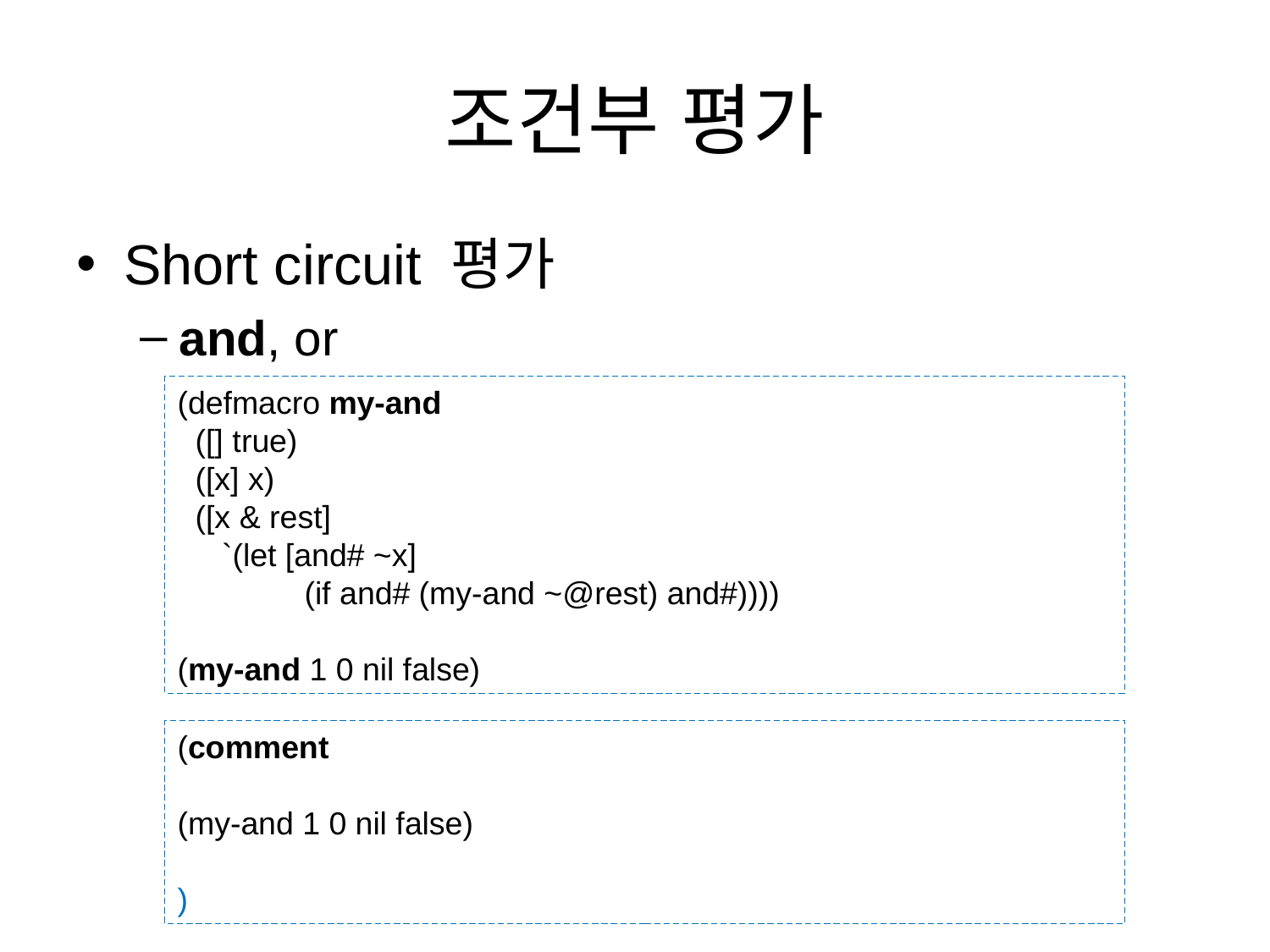

# 조건부 평가
Short circuit 평가
and, or
(defmacro my-and
  ([] true)
  ([x] x)
  ([x & rest]
     `(let [and# ~x]
	(if and# (my-and ~@rest) and#))))

(my-and 1 0 nil false)
(comment

(my-and 1 0 nil false)

)